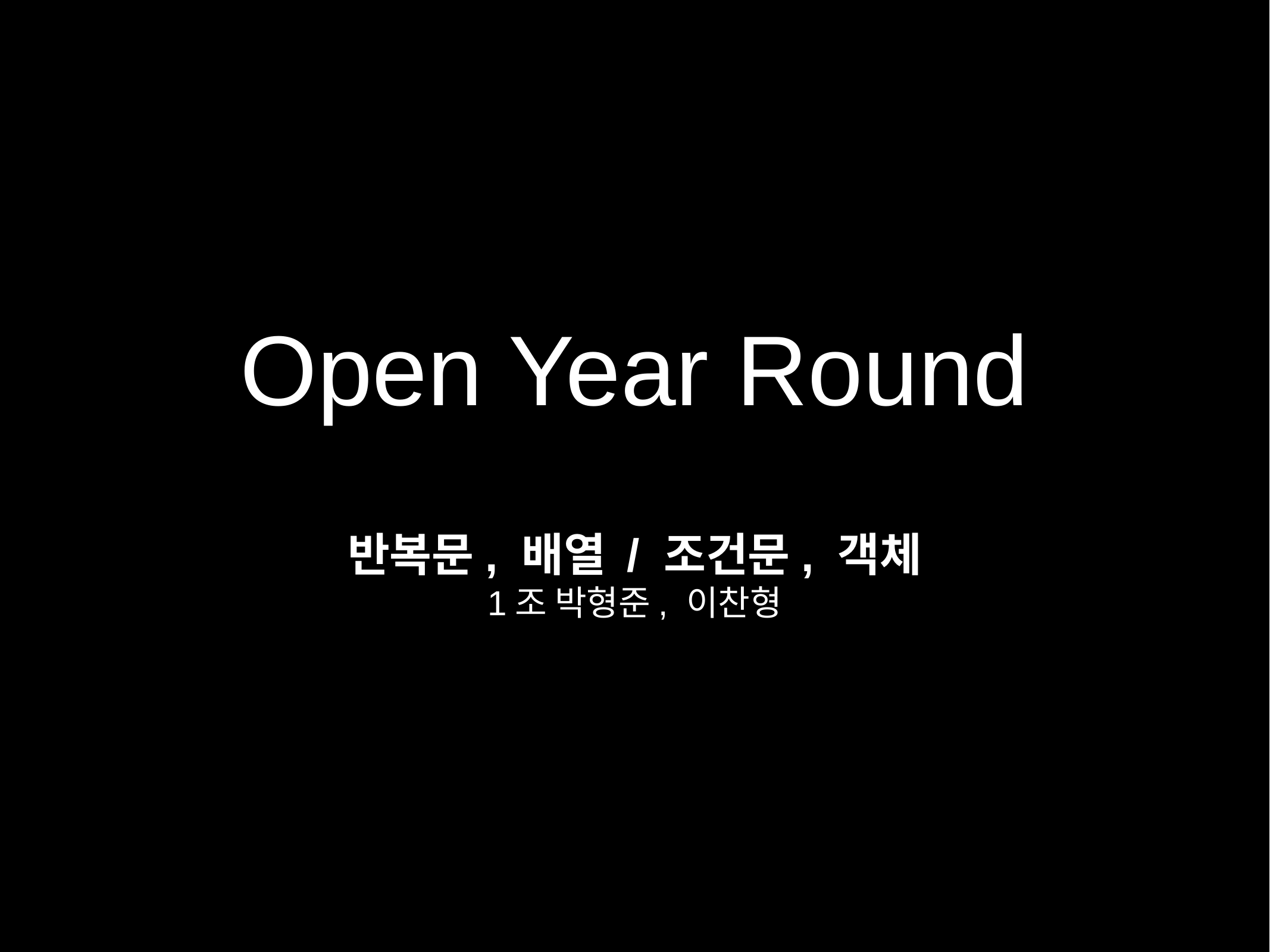

# Open Year Round
반복문, 배열 / 조건문, 객체
1조 박형준, 이찬형